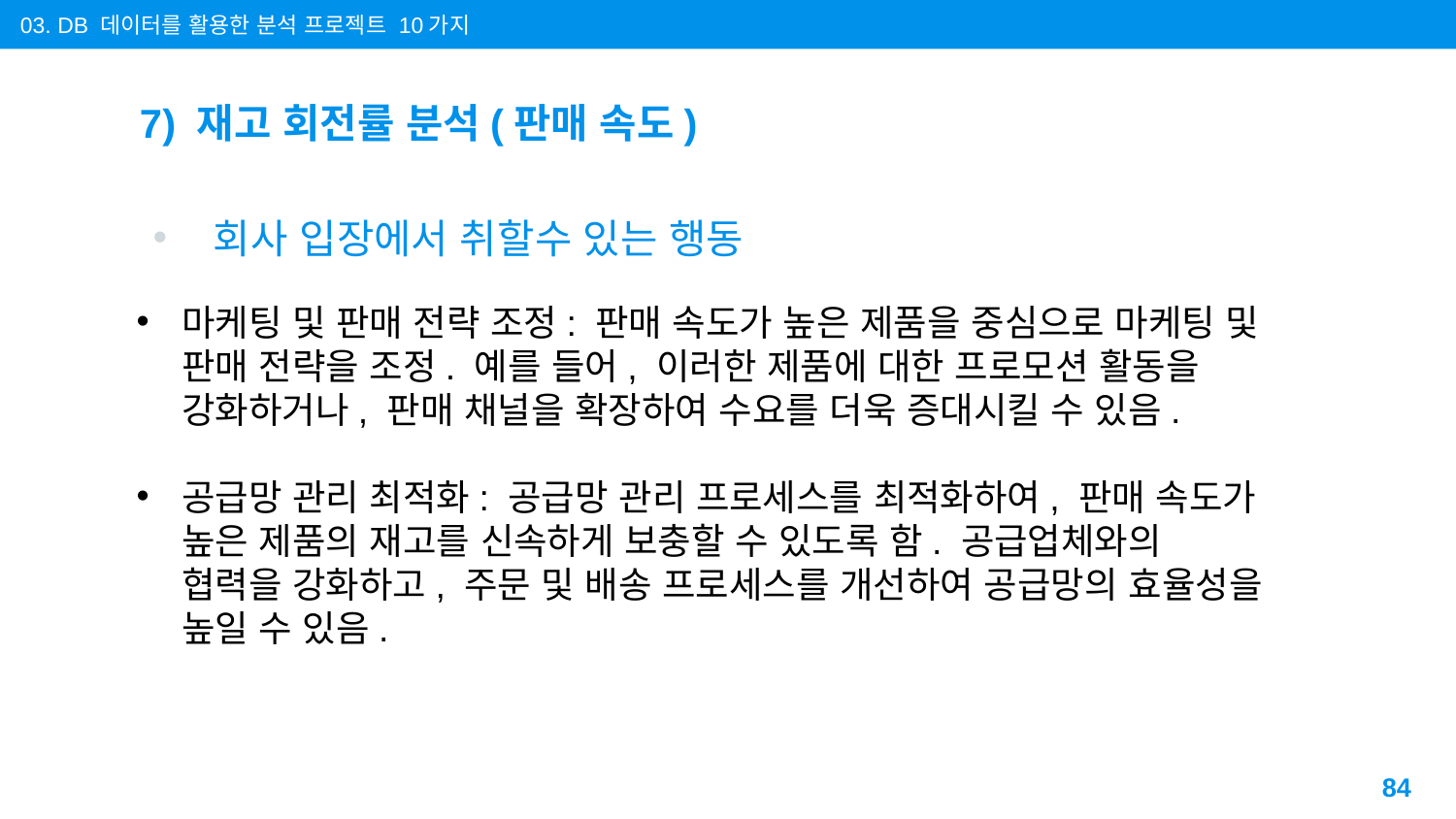

03. DB 데이터를 활용한 분석 프로젝트 10가지
# 7) 재고 회전률 분석(판매 속도)
회사 입장에서 취할수 있는 행동

마케팅 및 판매 전략 조정: 판매 속도가 높은 제품을 중심으로 마케팅 및 판매 전략을 조정. 예를 들어, 이러한 제품에 대한 프로모션 활동을 강화하거나, 판매 채널을 확장하여 수요를 더욱 증대시킬 수 있음.

공급망 관리 최적화: 공급망 관리 프로세스를 최적화하여, 판매 속도가 높은 제품의 재고를 신속하게 보충할 수 있도록 함. 공급업체와의 협력을 강화하고, 주문 및 배송 프로세스를 개선하여 공급망의 효율성을 높일 수 있음.
84